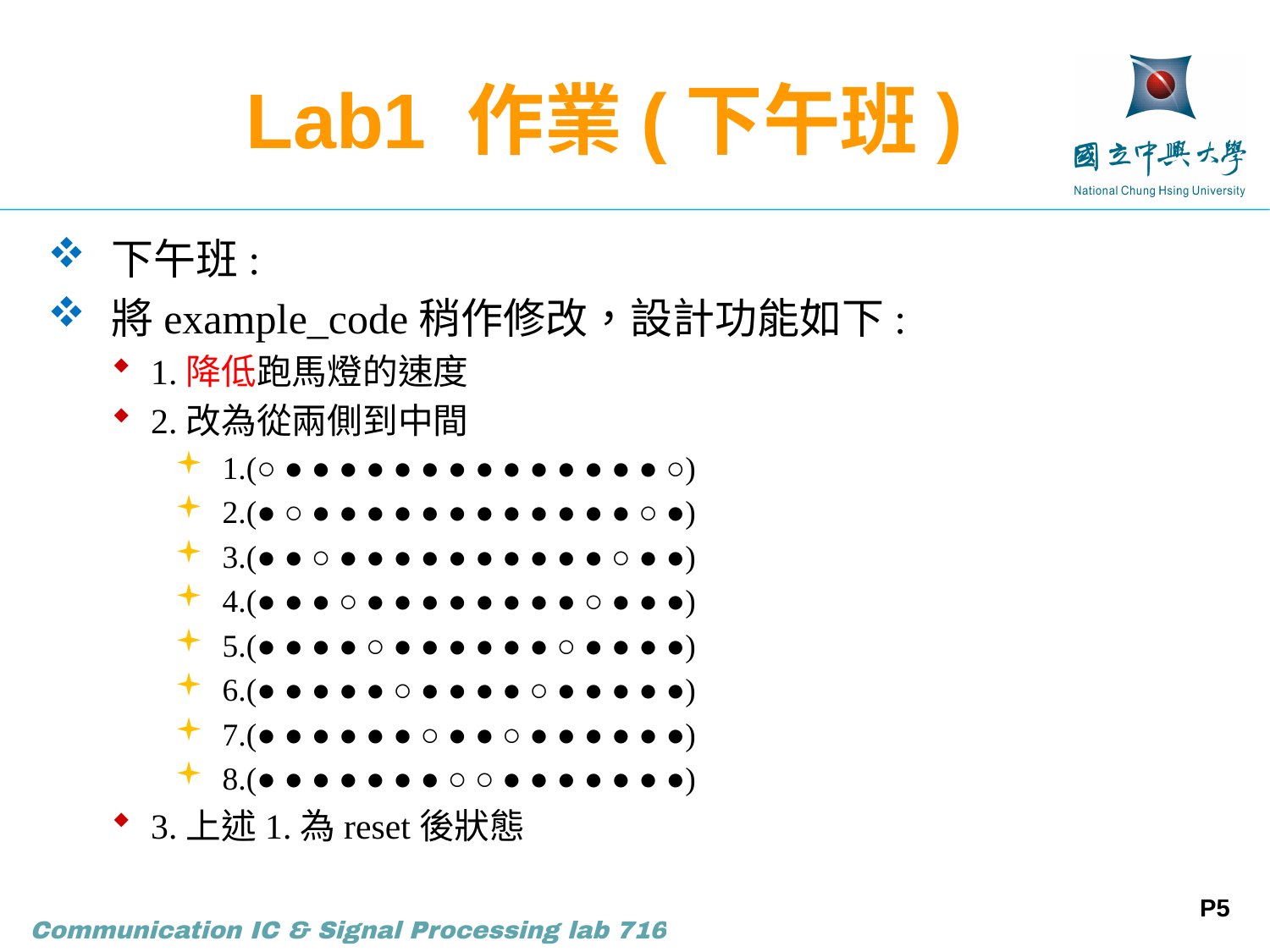

# Lab1 作業(下午班)
下午班:
將example_code稍作修改，設計功能如下:
1.降低跑馬燈的速度
2.改為從兩側到中間
  1.(○ ● ● ● ● ● ● ● ● ● ● ● ● ● ● ○)
  2.(● ○ ● ● ● ● ● ● ● ● ● ● ● ● ○ ●)
  3.(● ● ○ ● ● ● ● ● ● ● ● ● ● ○ ● ●)
  4.(● ● ● ○ ● ● ● ● ● ● ● ● ○ ● ● ●)
  5.(● ● ● ● ○ ● ● ● ● ● ● ○ ● ● ● ●)
  6.(● ● ● ● ● ○ ● ● ● ● ○ ● ● ● ● ●)
  7.(● ● ● ● ● ● ○ ● ● ○ ● ● ● ● ● ●)
  8.(● ● ● ● ● ● ● ○ ○ ● ● ● ● ● ● ●)
3.上述1.為reset後狀態